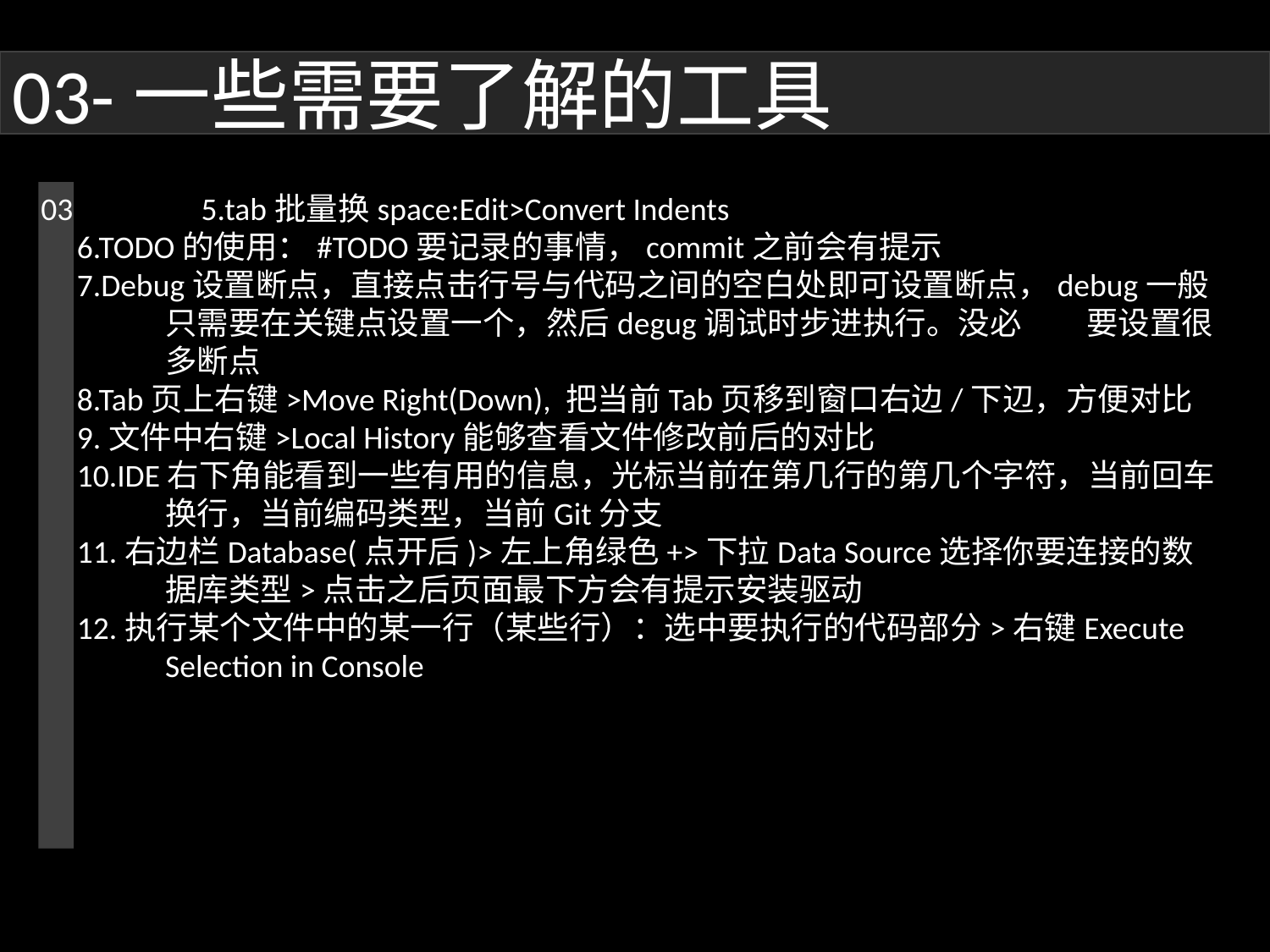

03-一些需要了解的工具
03	     5.tab批量换space:Edit>Convert Indents
     6.TODO的使用：#TODO要记录的事情，commit之前会有提示
     7.Debug设置断点，直接点击行号与代码之间的空白处即可设置断点，debug一般只需要在关键点设置一个，然后degug调试时步进执行。没必         要设置很多断点
     8.Tab页上右键>Move Right(Down), 把当前Tab页移到窗口右边/下辺，方便对比
     9.文件中右键>Local History能够查看文件修改前后的对比
     10.IDE右下角能看到一些有用的信息，光标当前在第几行的第几个字符，当前回车换行，当前编码类型，当前Git分支
     11.右边栏Database(点开后)>左上角绿色+>下拉Data Source选择你要连接的数据库类型>点击之后页面最下方会有提示安装驱动
     12.执行某个文件中的某一行（某些行）：选中要执行的代码部分>右键Execute Selection in Console